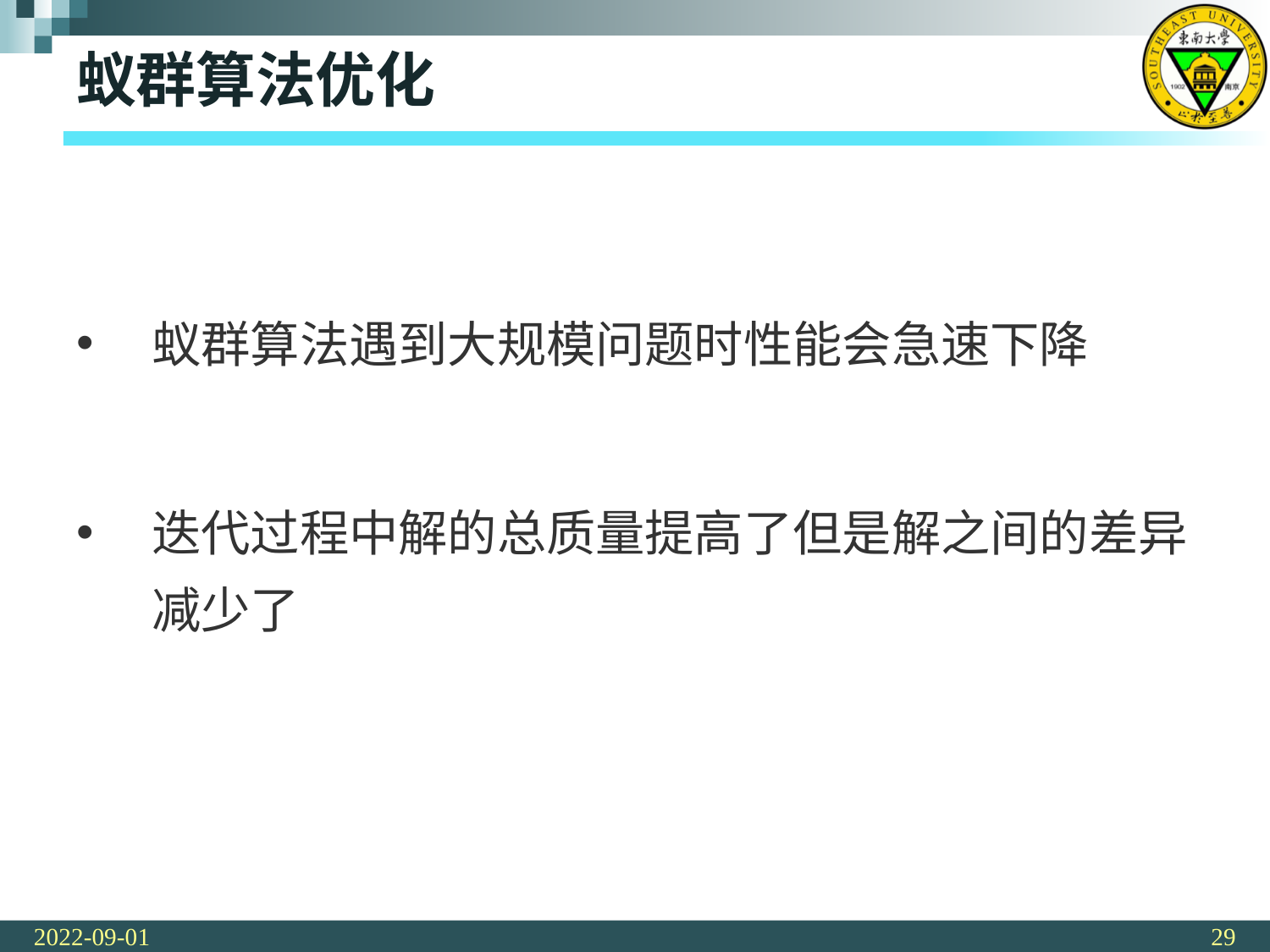

# 蚁群算法优化

蚁群算法遇到大规模问题时性能会急速下降

迭代过程中解的总质量提高了但是解之间的差异减少了
2022-09-01
29